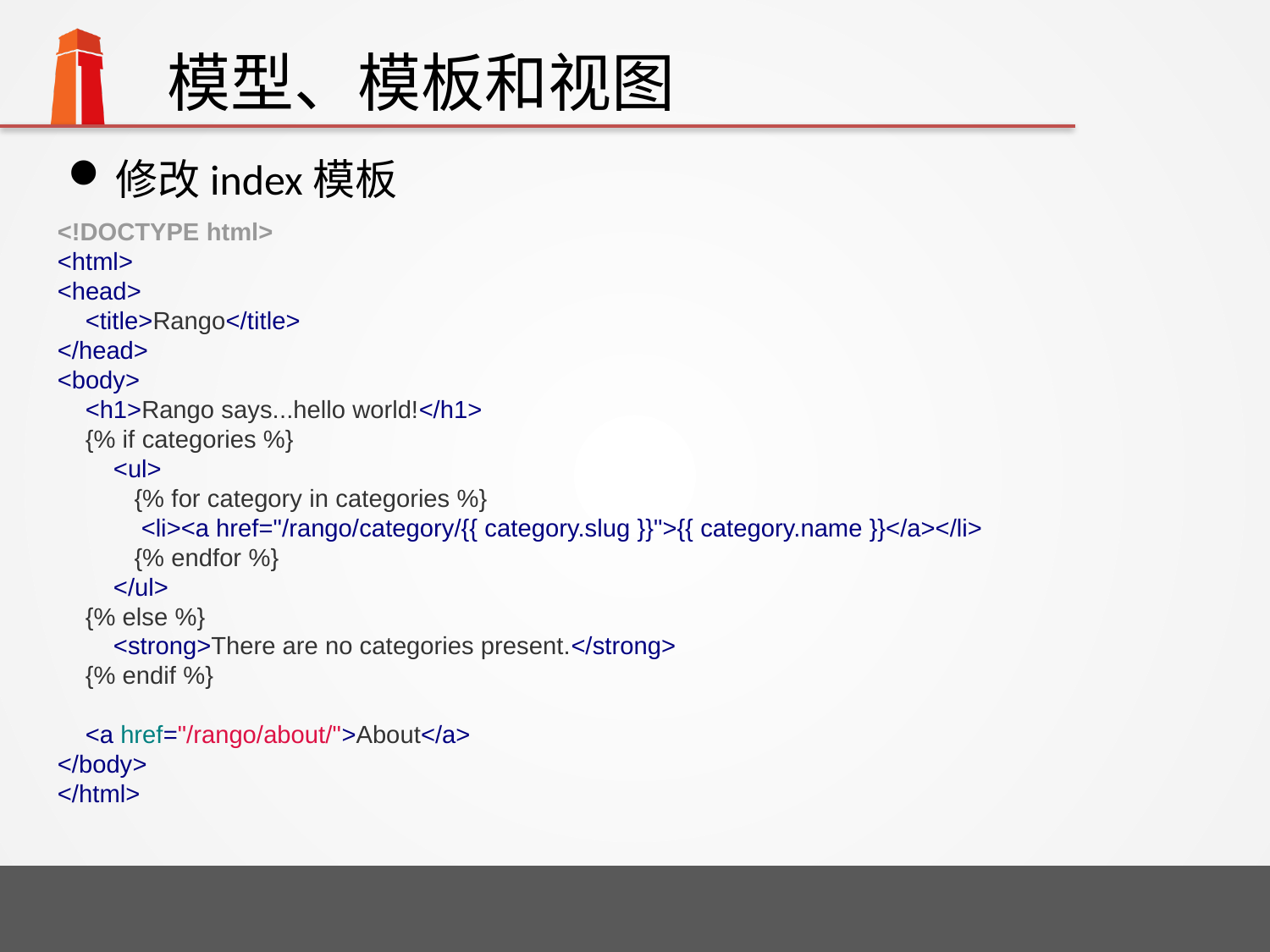

# 模型、模板和视图
修改index模板
<!DOCTYPE html>
<html>
<head>
    <title>Rango</title>
</head>
<body>
    <h1>Rango says...hello world!</h1>
    {% if categories %}
        <ul>
           {% for category in categories %}
            <li><a href="/rango/category/{{ category.slug }}">{{ category.name }}</a></li>
           {% endfor %}
        </ul>
    {% else %}
        <strong>There are no categories present.</strong>
    {% endif %}

    <a href="/rango/about/">About</a>
</body>
</html>